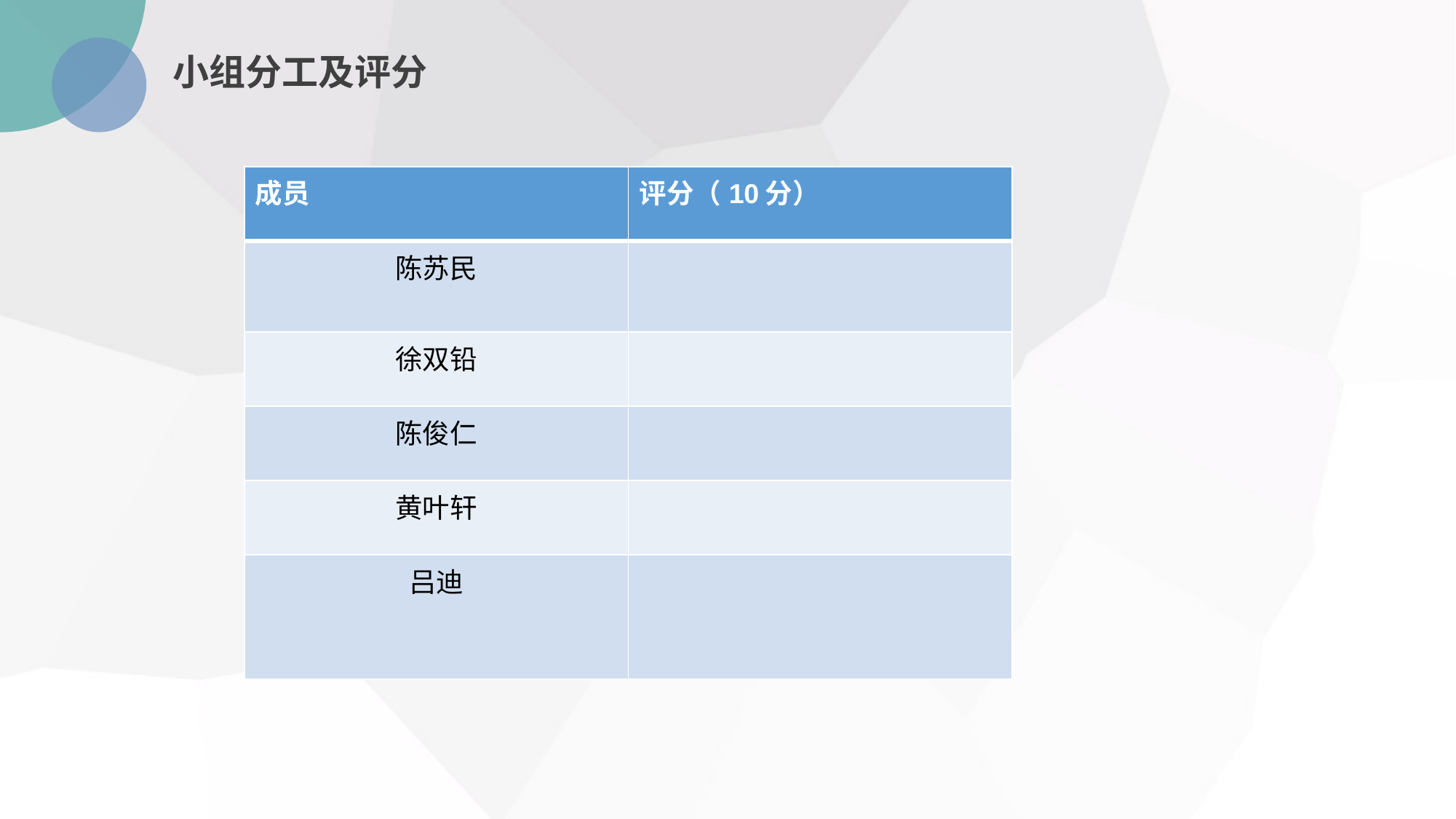

小组分工及评分
| 成员 | 评分（10分） |
| --- | --- |
| 陈苏民 |  |
| 徐双铅 |  |
| 陈俊仁 |  |
| 黄叶轩 |  |
| 吕迪 |  |